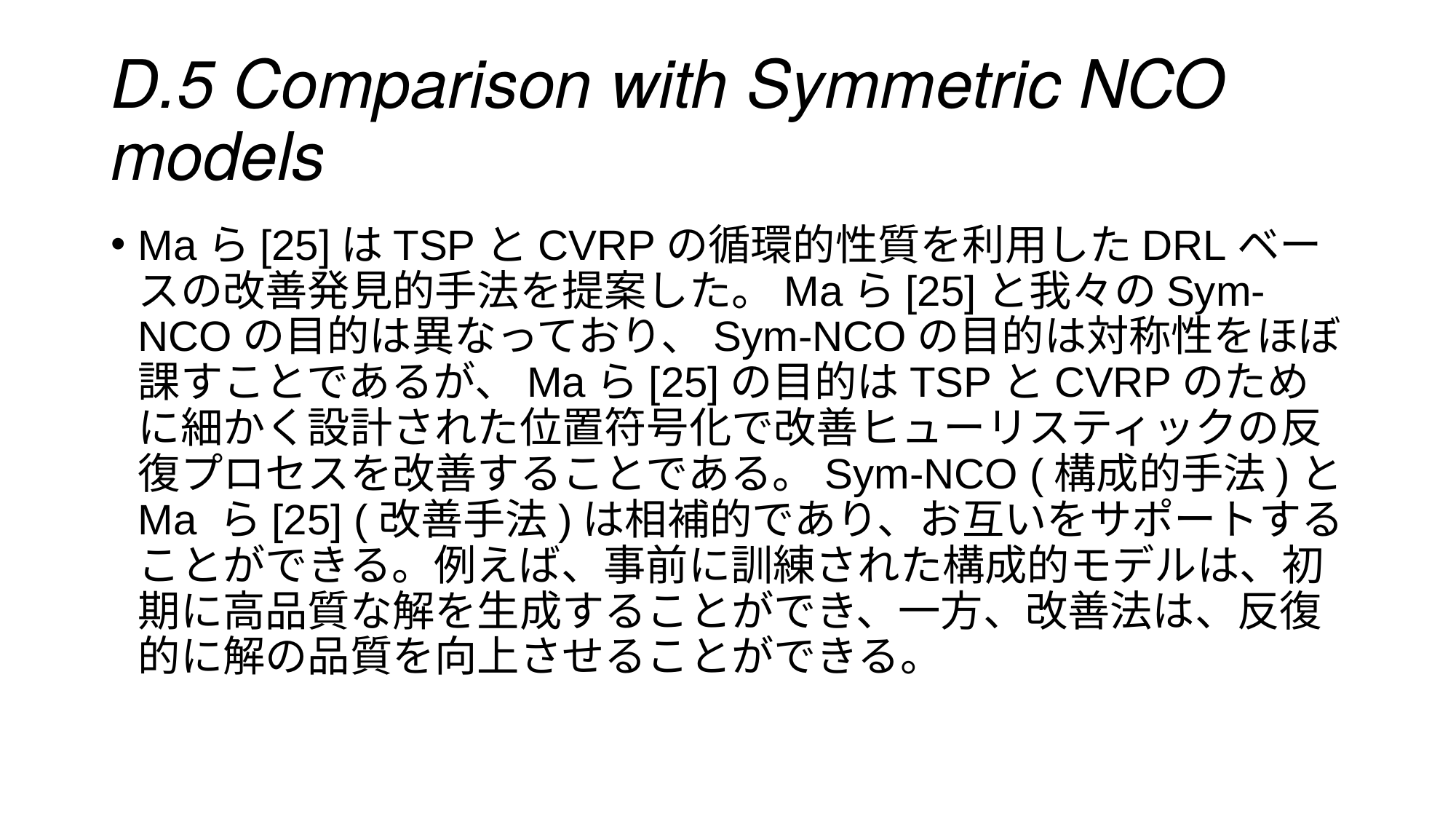

# D.5 Comparison with Symmetric NCO models
Maら[25]はTSPとCVRPの循環的性質を利用したDRLベースの改善発見的手法を提案した。Maら[25]と我々のSym-NCOの目的は異なっており、Sym-NCOの目的は対称性をほぼ課すことであるが、Maら[25]の目的はTSPとCVRPのために細かく設計された位置符号化で改善ヒューリスティックの反復プロセスを改善することである。Sym-NCO (構成的手法)と Ma ら[25] (改善手法)は相補的であり、お互いをサポートすることができる。例えば、事前に訓練された構成的モデルは、初期に高品質な解を生成することができ、一方、改善法は、反復的に解の品質を向上させることができる。